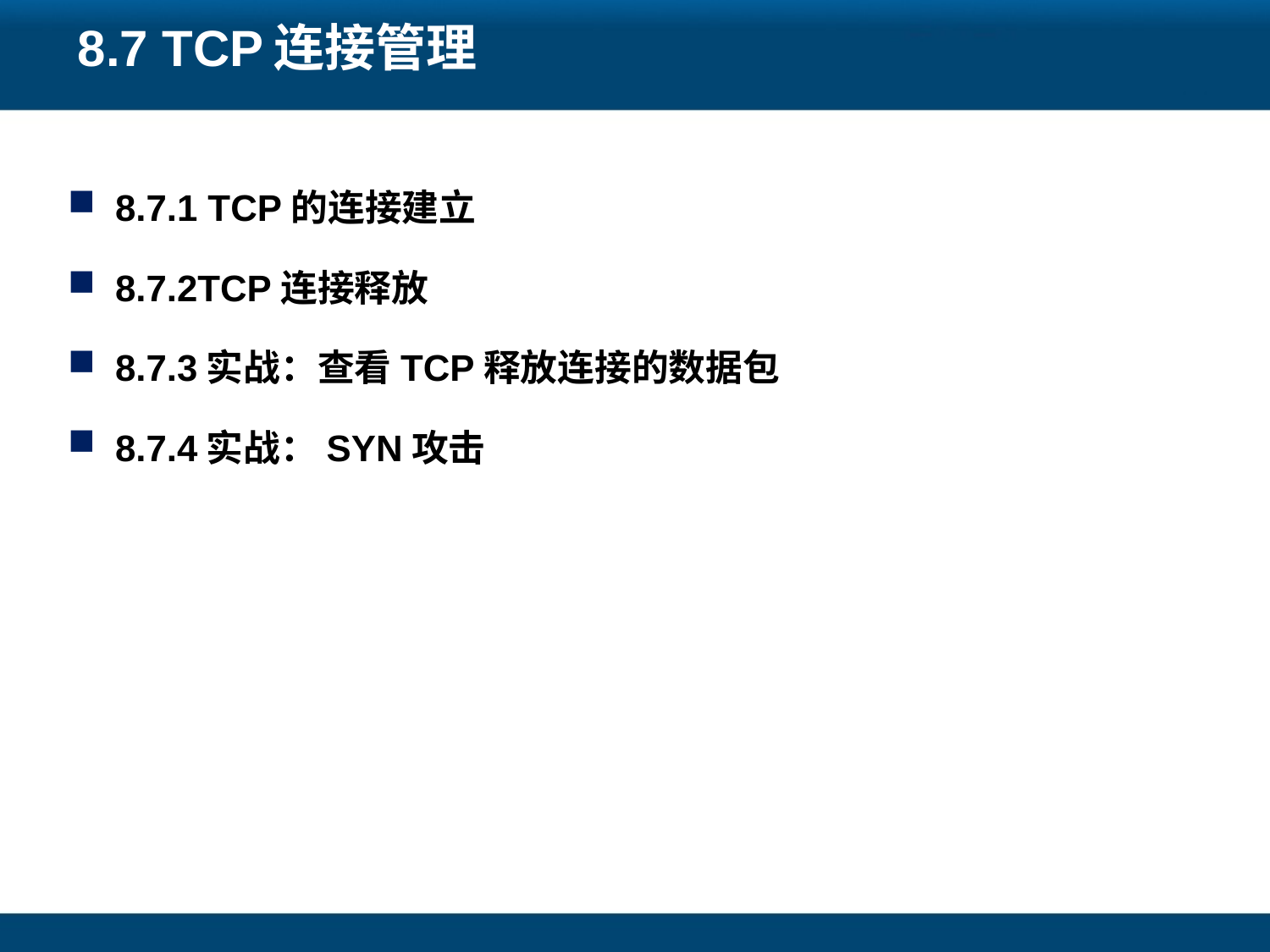

# 8.7 TCP连接管理
8.7.1 TCP的连接建立
8.7.2TCP连接释放
8.7.3实战：查看TCP释放连接的数据包
8.7.4实战：SYN攻击